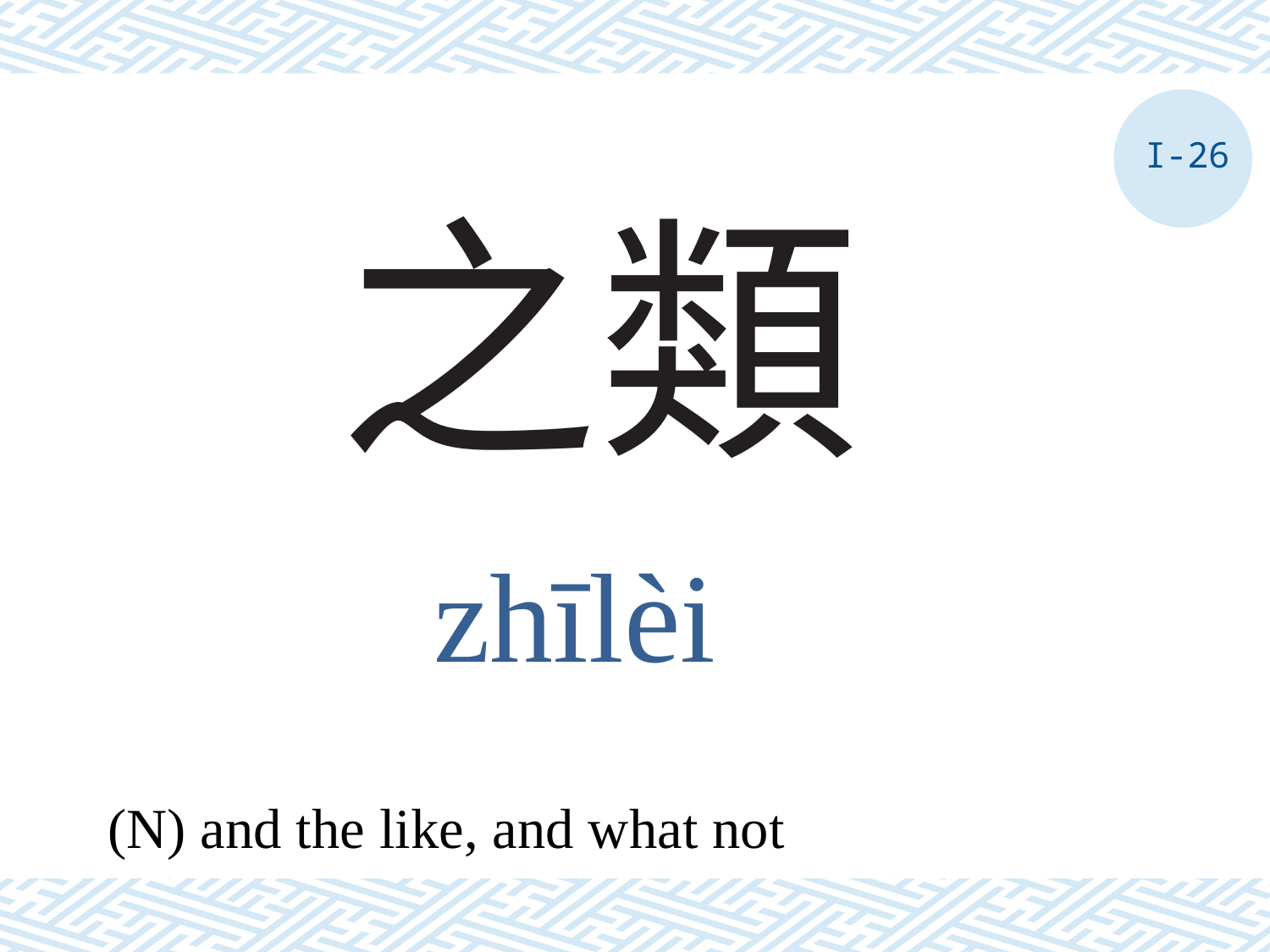

I-26

# 之類
zhīlèi
(N) and the like, and what not